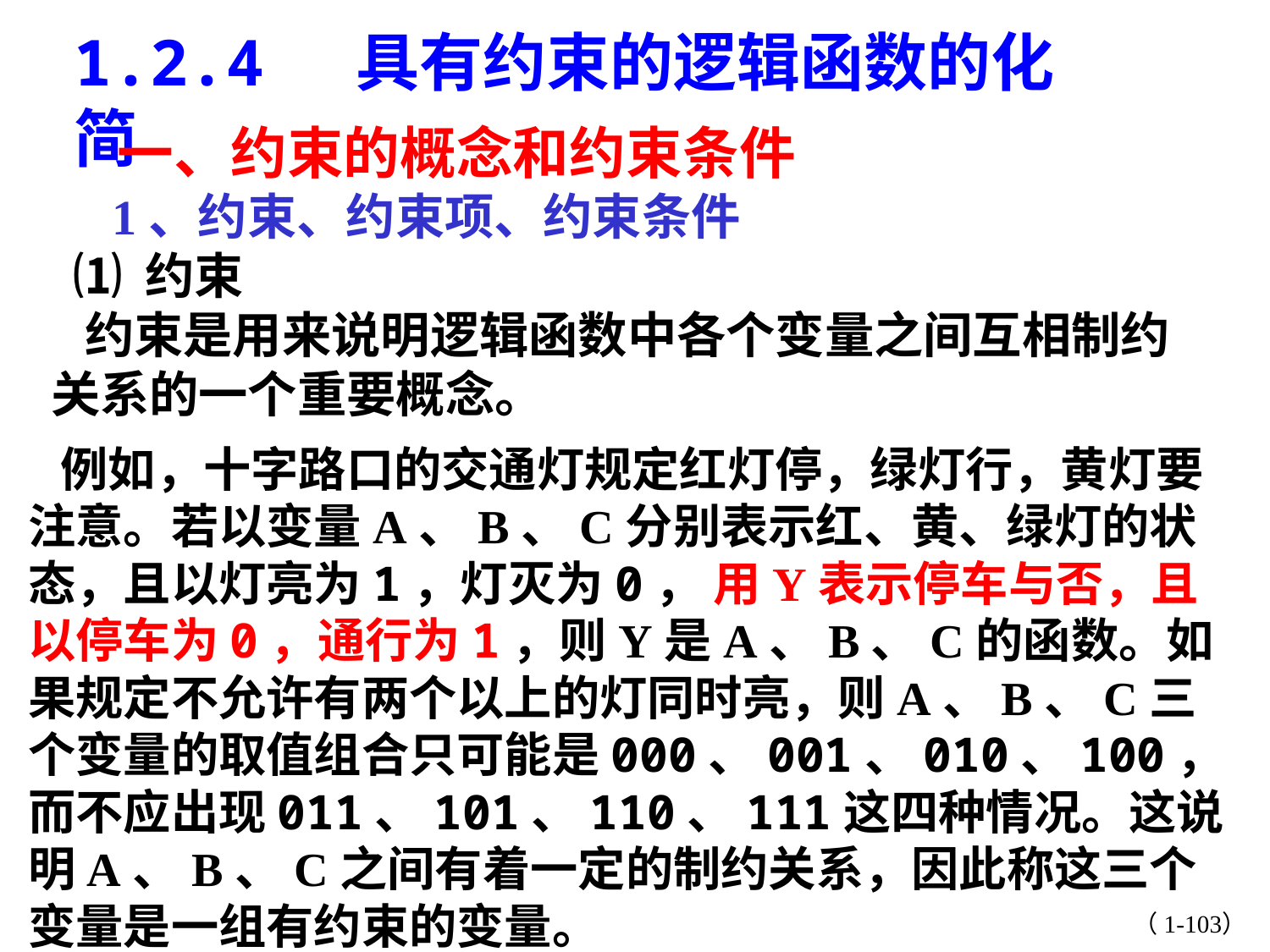

1.2.4  具有约束的逻辑函数的化简
     一、约束的概念和约束条件
     1、约束、约束项、约束条件
  ⑴ 约束
  约束是用来说明逻辑函数中各个变量之间互相制约关系的一个重要概念。
  例如，十字路口的交通灯规定红灯停，绿灯行，黄灯要注意。若以变量A、B、C分别表示红、黄、绿灯的状态，且以灯亮为1，灯灭为0， 用Y表示停车与否，且以停车为0，通行为1，则Y是A、B、C的函数。如果规定不允许有两个以上的灯同时亮，则A、B、C三个变量的取值组合只可能是000、001、010、100，而不应出现011、101、110、111这四种情况。这说明A、B、C之间有着一定的制约关系，因此称这三个变量是一组有约束的变量。
（1-103）